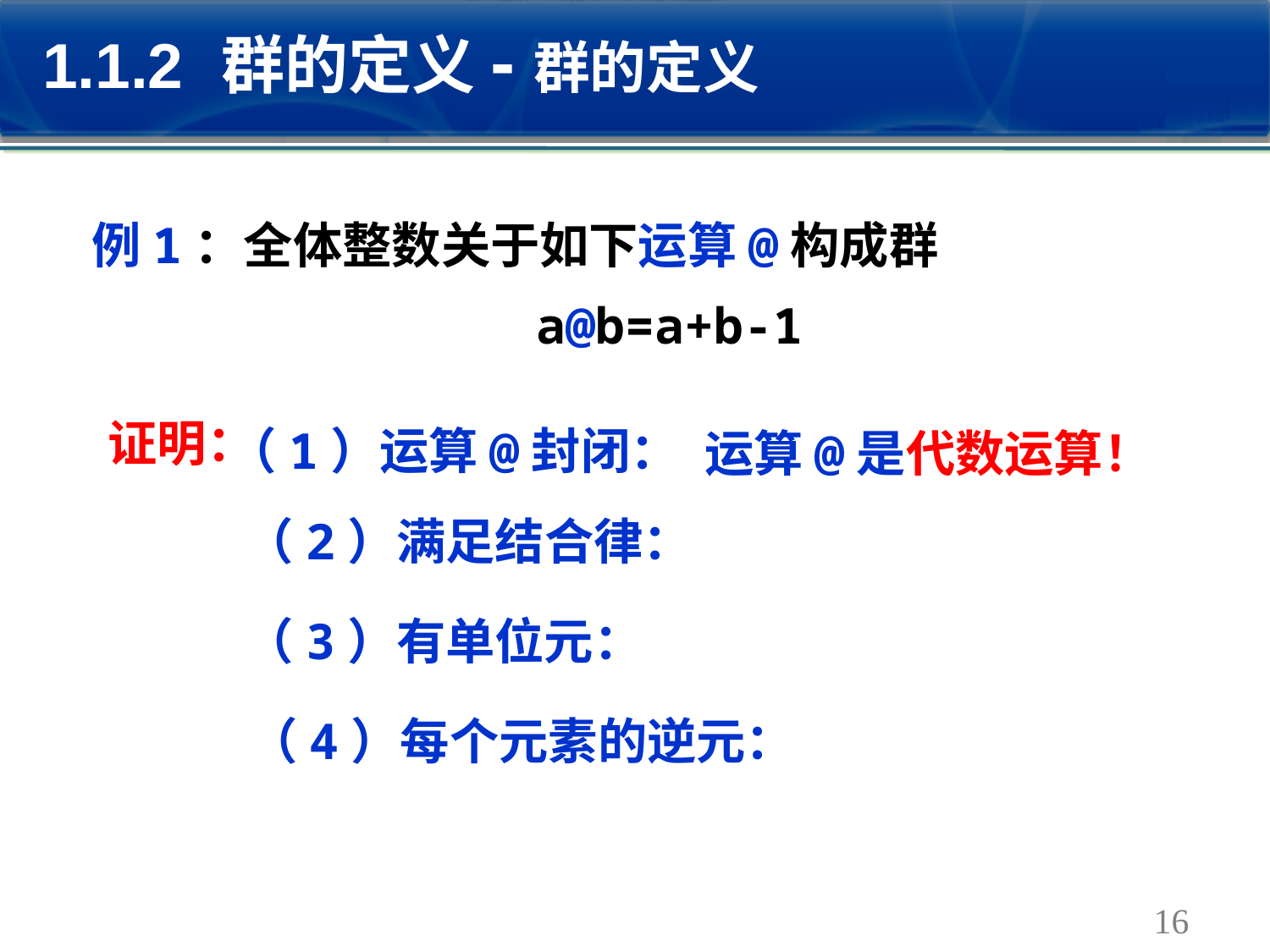

1.1.2 群的定义-群的定义

例1：全体整数关于如下运算@构成群
               a@b=a+b-1
证明：
（1）运算@封闭：
运算@是代数运算！
（2）满足结合律：
（3）有单位元：
（4）每个元素的逆元：
16